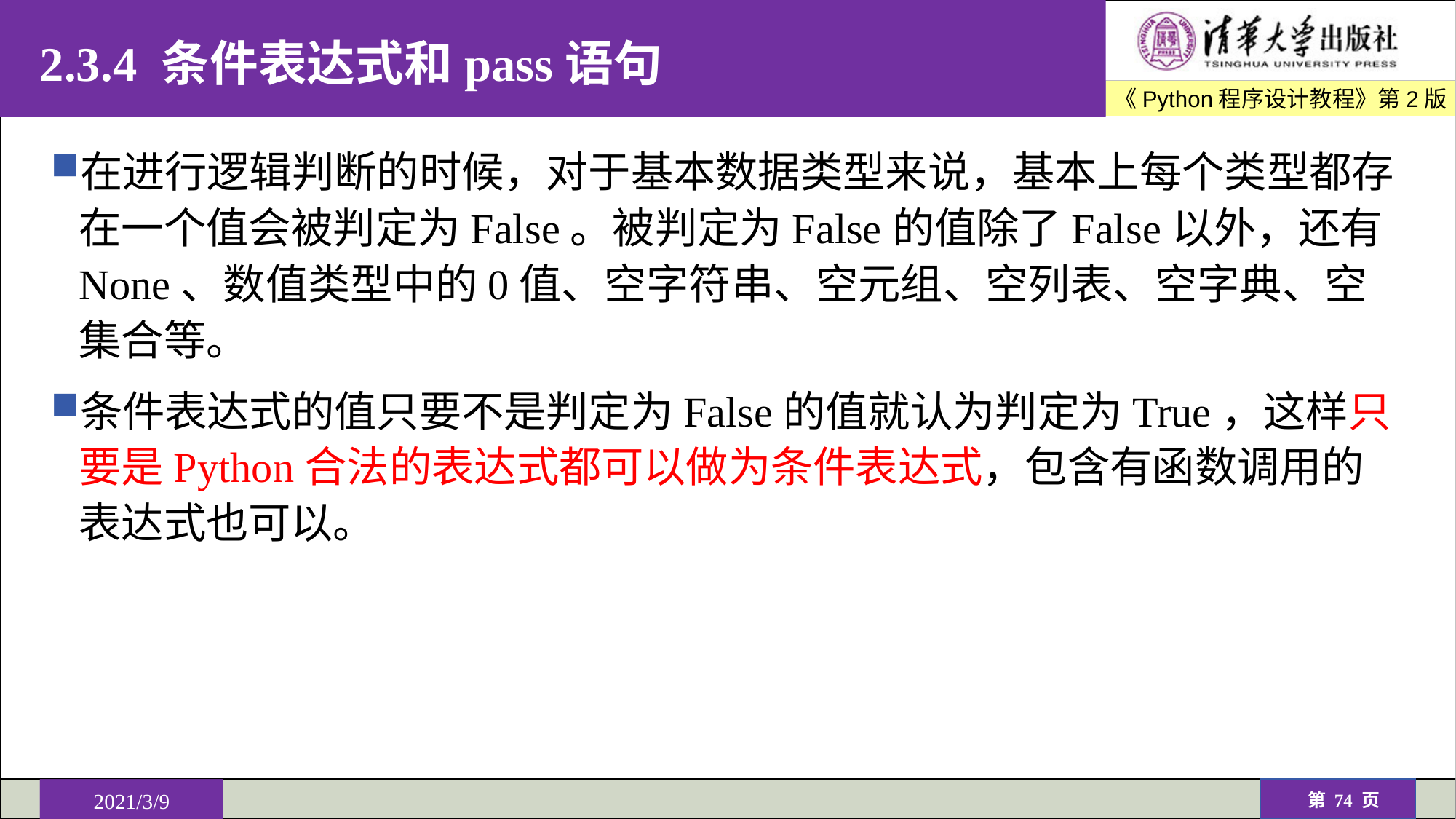

# 2.3.4 条件表达式和pass语句
在进行逻辑判断的时候，对于基本数据类型来说，基本上每个类型都存在一个值会被判定为False。被判定为False的值除了False以外，还有None、数值类型中的0值、空字符串、空元组、空列表、空字典、空集合等。
条件表达式的值只要不是判定为False的值就认为判定为True，这样只要是Python合法的表达式都可以做为条件表达式，包含有函数调用的表达式也可以。